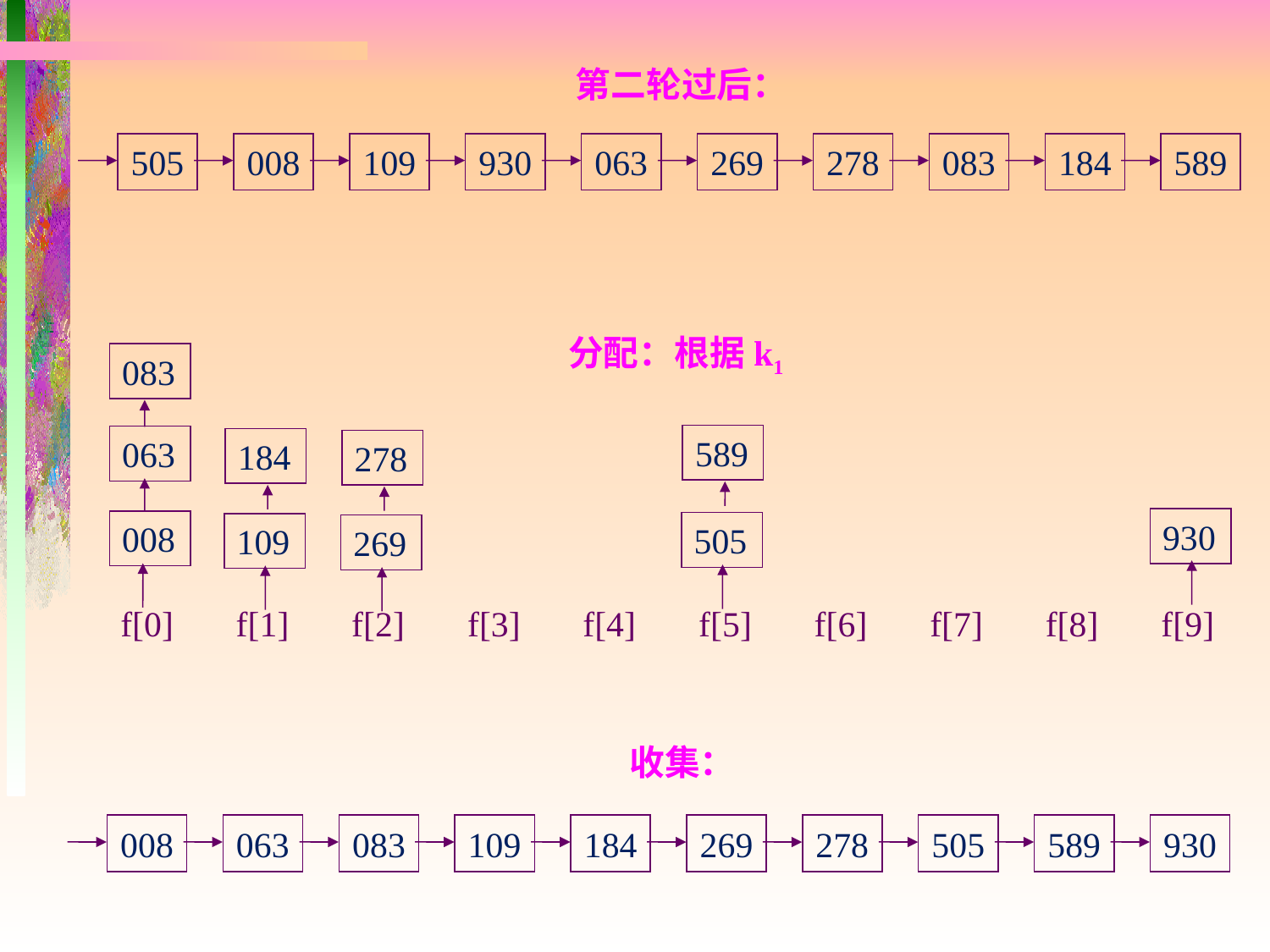

第二轮过后：
505

008

109

930

063

269

278

083

184

589

分配：根据k1
083

589

063

184

278

930

008

505

109

269

f[0]
f[1]
f[2]
f[3]
f[4]
f[5]
f[6]
f[7]
f[8]
f[9]
收集：
008

063

083

109

184

269

278

505

589

930